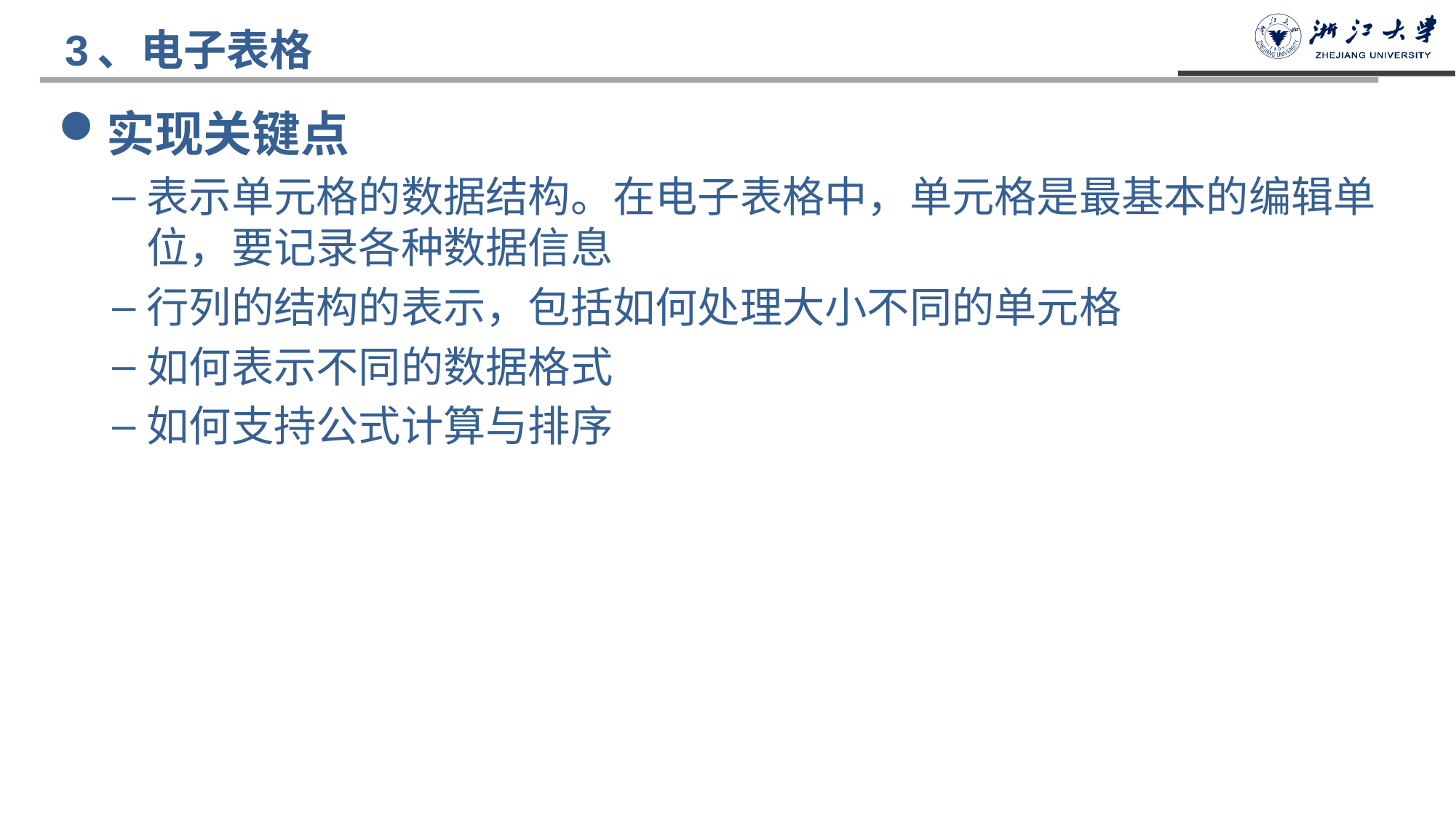

# 3、电子表格
实现关键点
表示单元格的数据结构。在电子表格中，单元格是最基本的编辑单位，要记录各种数据信息
行列的结构的表示，包括如何处理大小不同的单元格
如何表示不同的数据格式
如何支持公式计算与排序